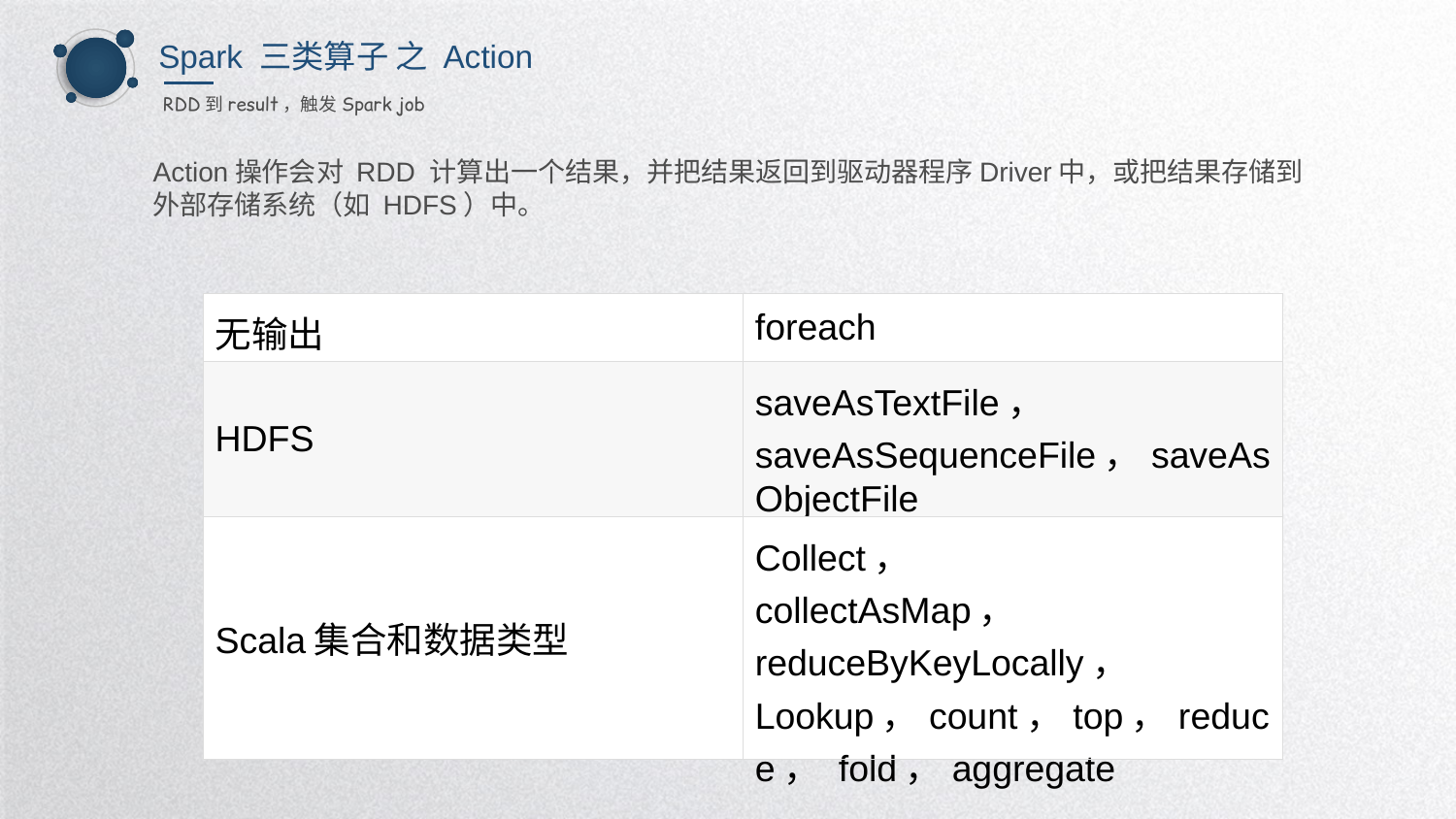

Spark 三类算子 之 Action
RDD到result，触发Spark job
Action操作会对 RDD 计算出一个结果，并把结果返回到驱动器程序Driver中，或把结果存储到外部存储系统（如 HDFS）中。
| 无输出 | foreach |
| --- | --- |
| HDFS | saveAsTextFile， saveAsSequenceFile，saveAsObjectFile |
| Scala集合和数据类型 | Collect， collectAsMap， reduceByKeyLocally， Lookup，count，top，reduce， fold，aggregate |